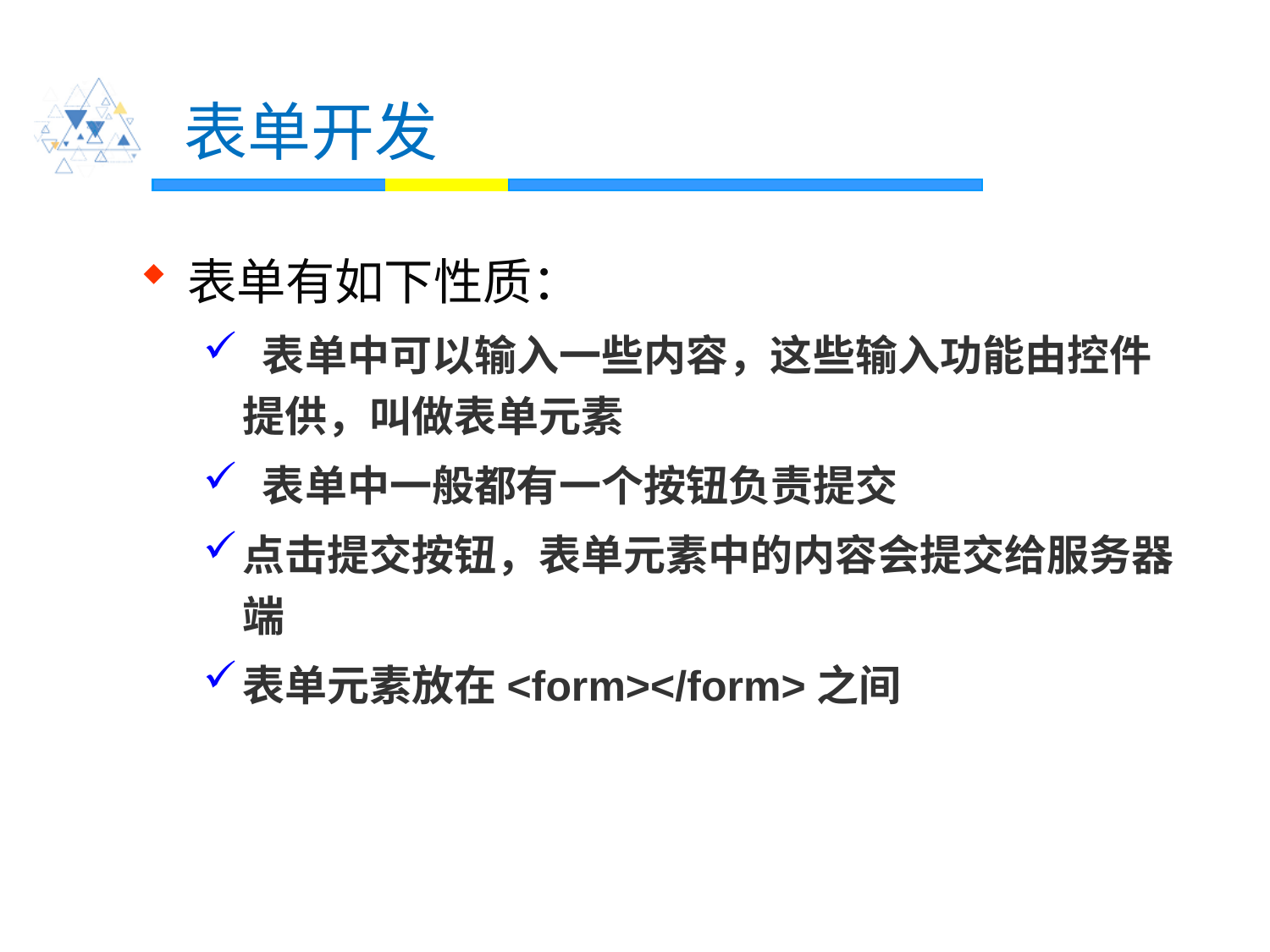

# 表单开发
表单有如下性质：
 表单中可以输入一些内容，这些输入功能由控件  提供，叫做表单元素
 表单中一般都有一个按钮负责提交
点击提交按钮，表单元素中的内容会提交给服务器端
表单元素放在<form></form>之间